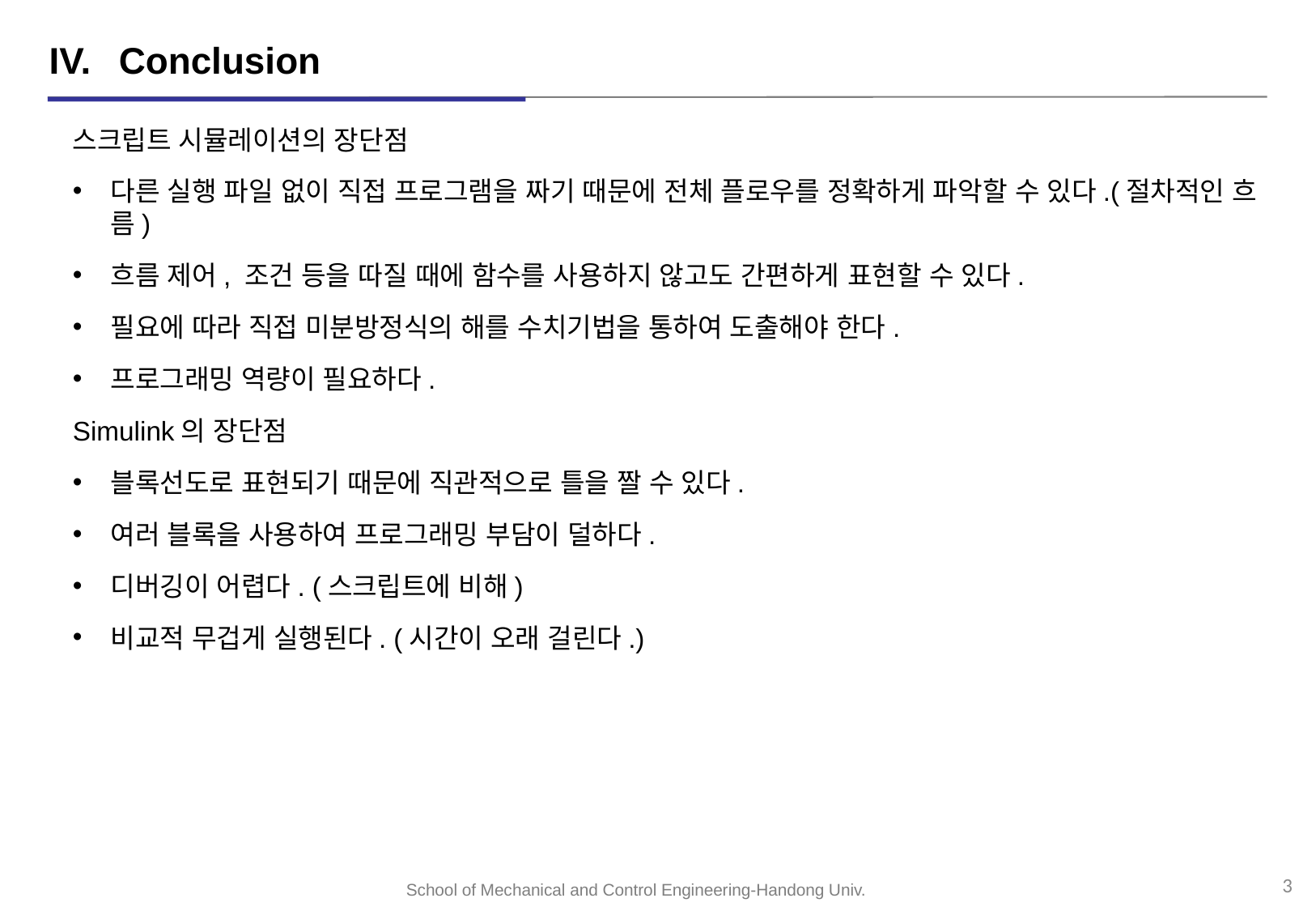

# IV.	Conclusion
스크립트 시뮬레이션의 장단점
다른 실행 파일 없이 직접 프로그램을 짜기 때문에 전체 플로우를 정확하게 파악할 수 있다.(절차적인 흐름)
흐름 제어, 조건 등을 따질 때에 함수를 사용하지 않고도 간편하게 표현할 수 있다.
필요에 따라 직접 미분방정식의 해를 수치기법을 통하여 도출해야 한다.
프로그래밍 역량이 필요하다.
Simulink의 장단점
블록선도로 표현되기 때문에 직관적으로 틀을 짤 수 있다.
여러 블록을 사용하여 프로그래밍 부담이 덜하다.
디버깅이 어렵다. (스크립트에 비해)
비교적 무겁게 실행된다. (시간이 오래 걸린다.)

3
School of Mechanical and Control Engineering-Handong Univ.